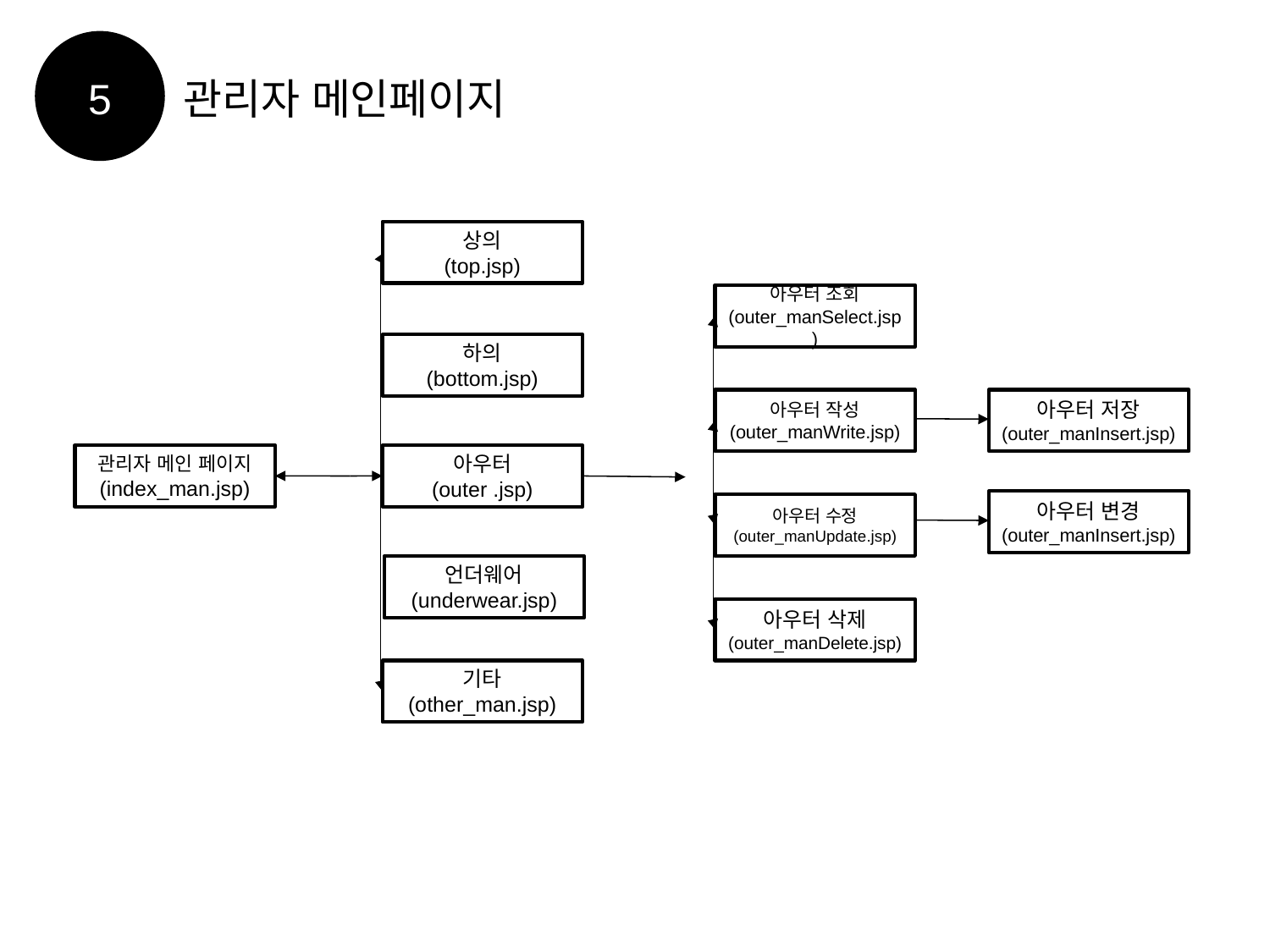

5
관리자 메인페이지
상의
(top.jsp)
아우터 조회
(outer_manSelect.jsp)
하의
(bottom.jsp)
아우터 작성
(outer_manWrite.jsp)
아우터 저장
(outer_manInsert.jsp)
관리자 메인 페이지
(index_man.jsp)
아우터
(outer .jsp)
아우터 변경
(outer_manInsert.jsp)
아우터 수정
(outer_manUpdate.jsp)
언더웨어
(underwear.jsp)
아우터 삭제
(outer_manDelete.jsp)
기타
(other_man.jsp)